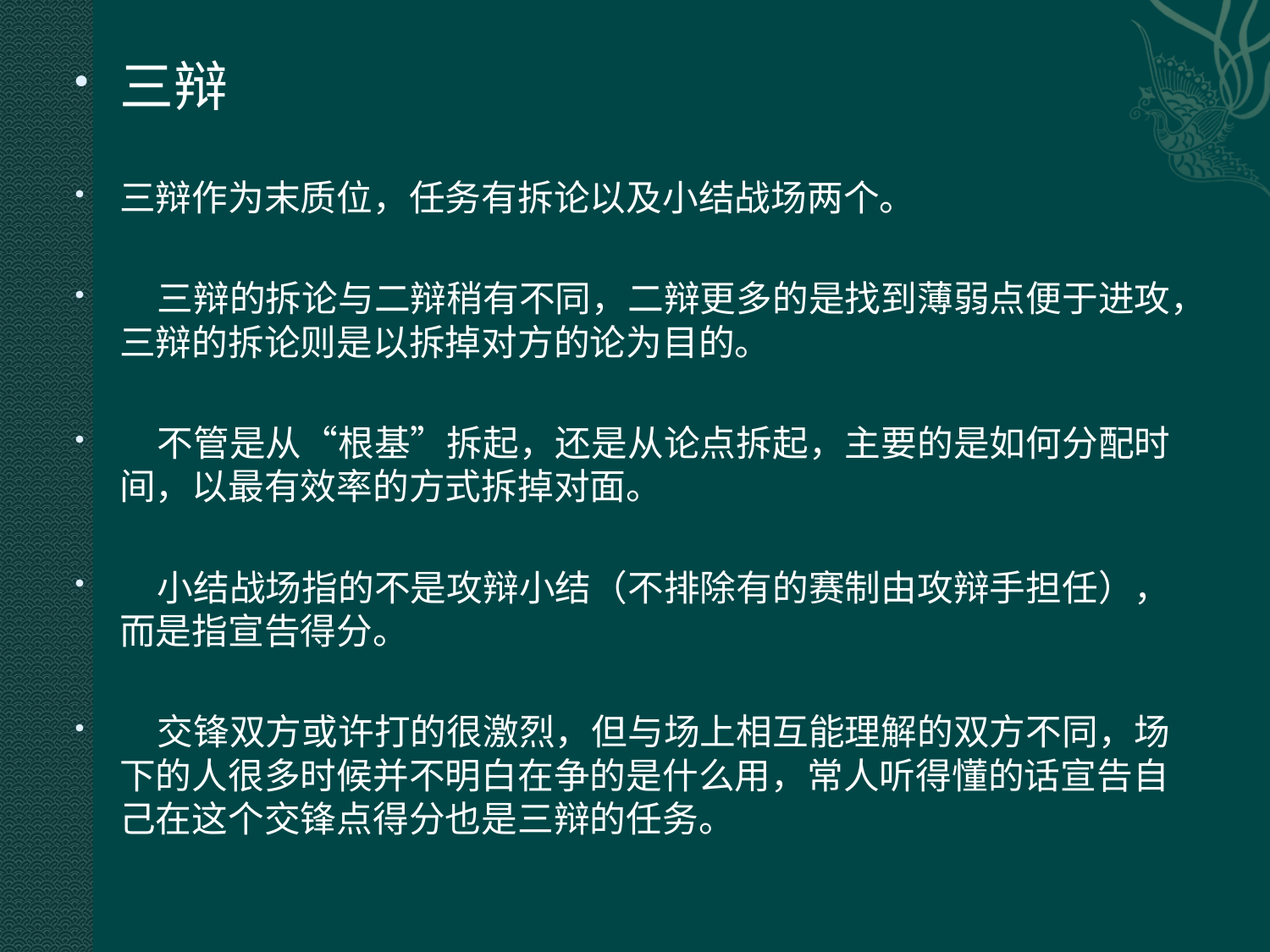

#
三辩

三辩作为末质位，任务有拆论以及小结战场两个。

    三辩的拆论与二辩稍有不同，二辩更多的是找到薄弱点便于进攻，三辩的拆论则是以拆掉对方的论为目的。

    不管是从“根基”拆起，还是从论点拆起，主要的是如何分配时间，以最有效率的方式拆掉对面。

    小结战场指的不是攻辩小结（不排除有的赛制由攻辩手担任），而是指宣告得分。

    交锋双方或许打的很激烈，但与场上相互能理解的双方不同，场下的人很多时候并不明白在争的是什么用，常人听得懂的话宣告自己在这个交锋点得分也是三辩的任务。